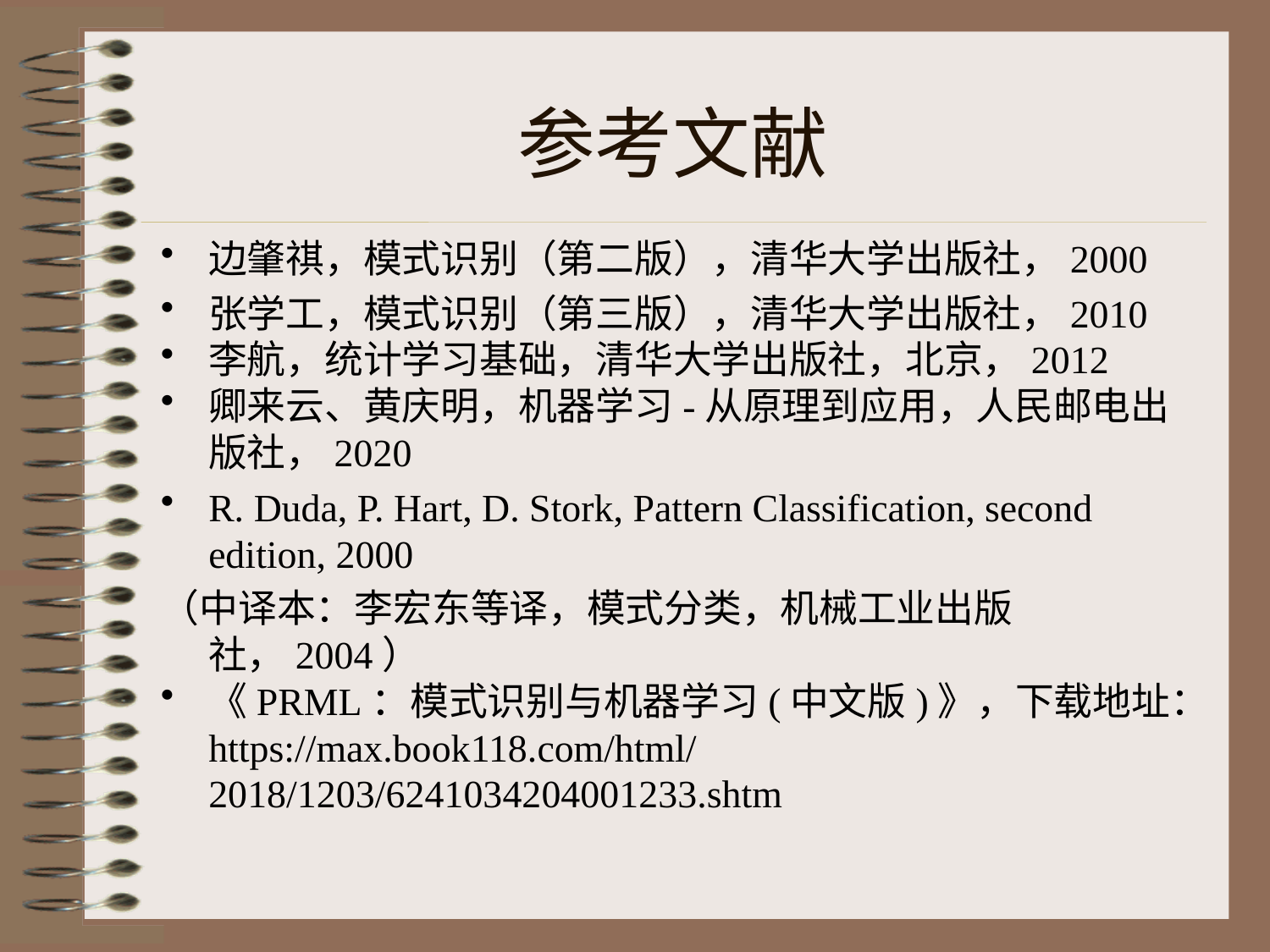

# 参考文献
边肇祺，模式识别（第二版），清华大学出版社，2000
张学工，模式识别（第三版），清华大学出版社，2010
李航，统计学习基础，清华大学出版社，北京，2012
卿来云、黄庆明，机器学习-从原理到应用，人民邮电出版社，2020
R. Duda, P. Hart, D. Stork, Pattern Classification, second edition, 2000
（中译本：李宏东等译，模式分类，机械工业出版社，2004）
《PRML：模式识别与机器学习(中文版)》，下载地址：https://max.book118.com/html/2018/1203/6241034204001233.shtm